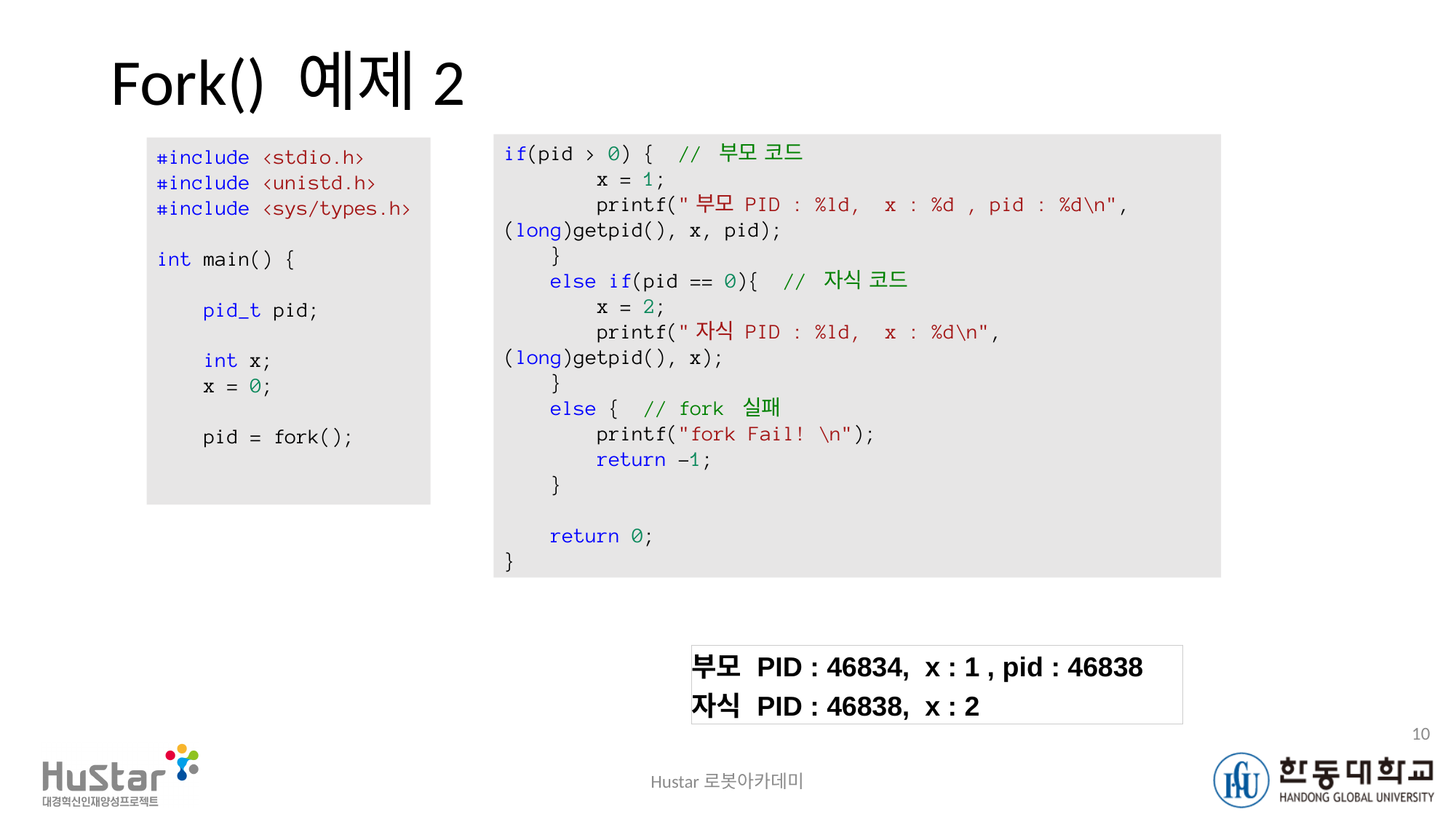

# Fork() 예제2
if(pid > 0) {  // 부모 코드
        x = 1;
        printf("부모 PID : %ld,  x : %d , pid : %d\n",(long)getpid(), x, pid);
    }
    else if(pid == 0){  // 자식 코드
        x = 2;
        printf("자식 PID : %ld,  x : %d\n",(long)getpid(), x);
    }
    else {  // fork 실패
        printf("fork Fail! \n");
        return -1;
    }

    return 0;
}
#include <stdio.h>
#include <unistd.h>
#include <sys/types.h>

int main() {

    pid_t pid;

    int x;
    x = 0;

    pid = fork();

| 부모 PID : 46834,  x : 1 , pid : 46838 자식 PID : 46838,  x : 2 |
| --- |
10
Hustar로봇아카데미